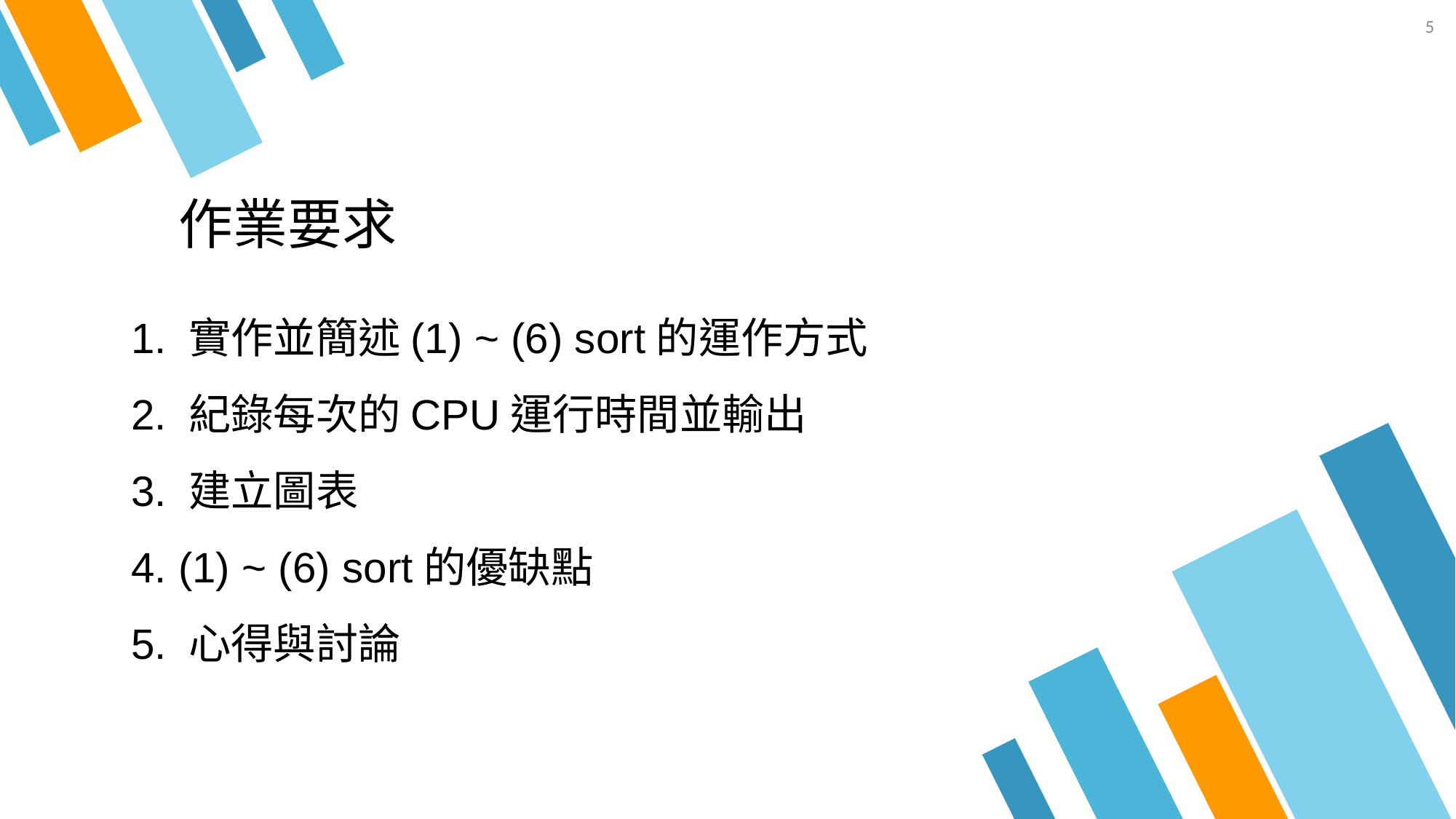

5
# 作業要求
1. 實作並簡述(1) ~ (6) sort的運作方式
2. 紀錄每次的CPU運行時間並輸出
3. 建立圖表
4. (1) ~ (6) sort的優缺點
5. 心得與討論